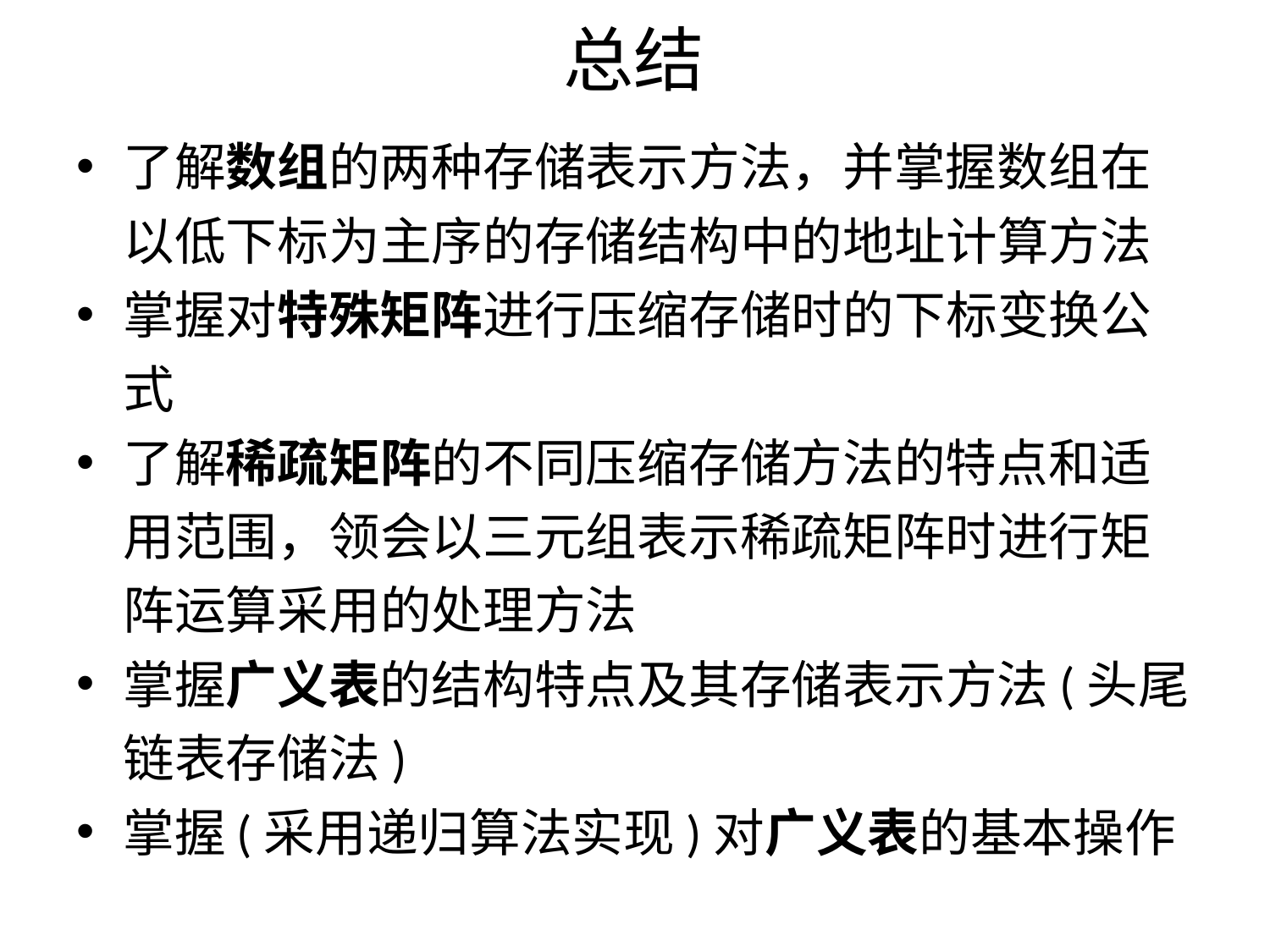

# 总结
了解数组的两种存储表示方法，并掌握数组在以低下标为主序的存储结构中的地址计算方法
掌握对特殊矩阵进行压缩存储时的下标变换公式
了解稀疏矩阵的不同压缩存储方法的特点和适用范围，领会以三元组表示稀疏矩阵时进行矩阵运算采用的处理方法
掌握广义表的结构特点及其存储表示方法(头尾链表存储法)
掌握(采用递归算法实现)对广义表的基本操作